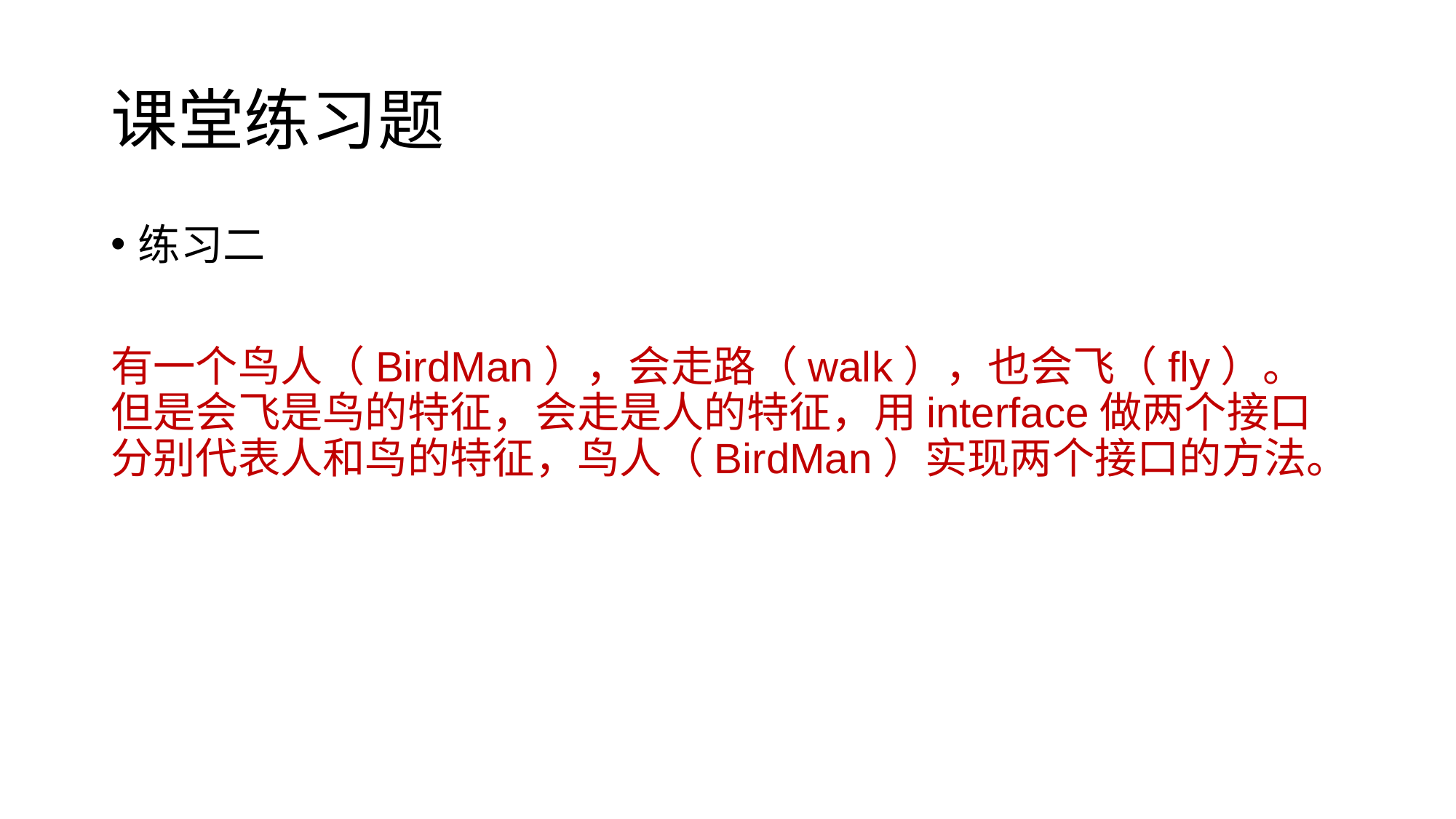

# 课堂练习题
练习二

有一个鸟人（BirdMan），会走路（walk），也会飞（fly）。但是会飞是鸟的特征，会走是人的特征，用interface做两个接口分别代表人和鸟的特征，鸟人（BirdMan）实现两个接口的方法。